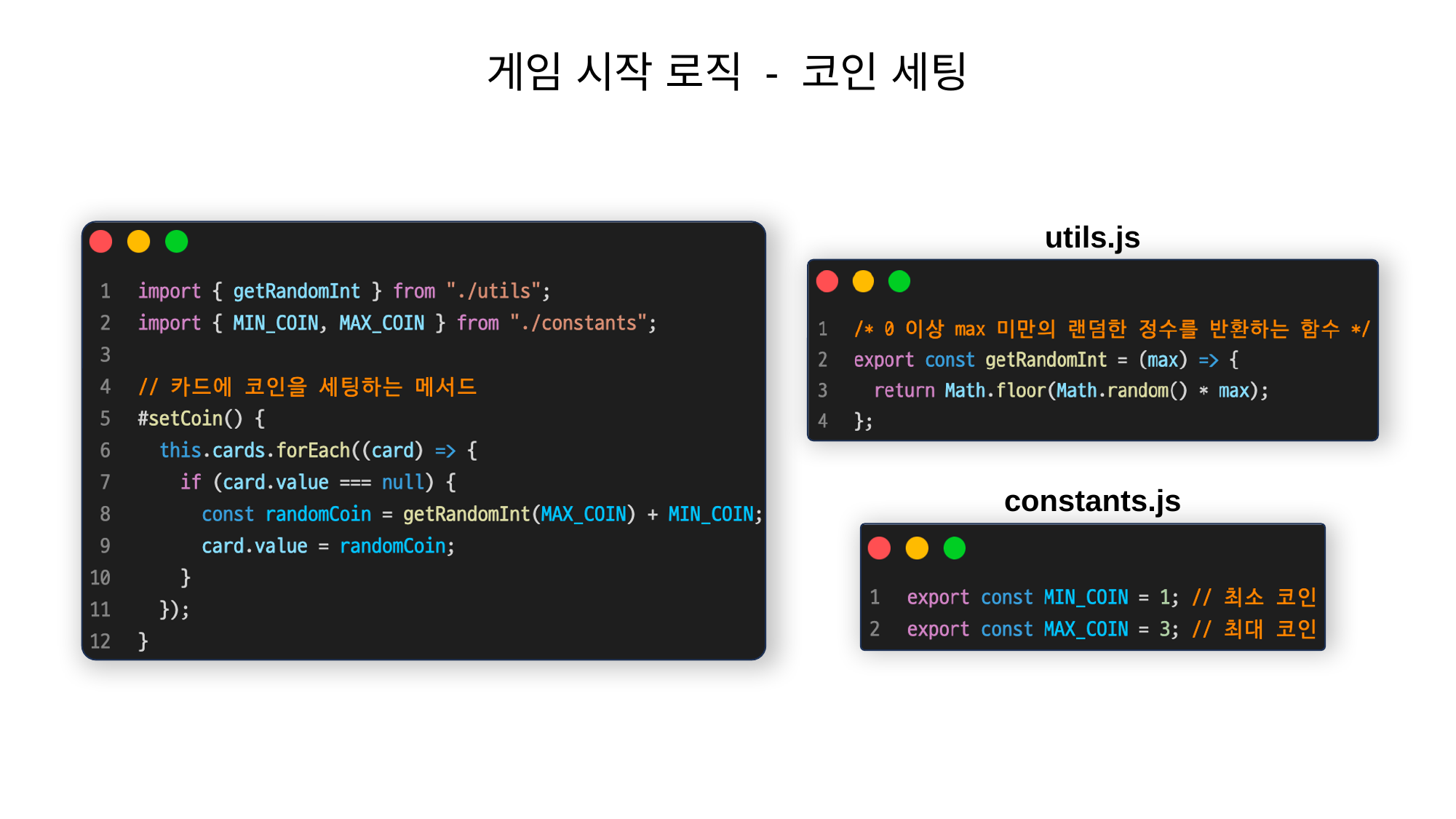

게임 시작 로직 - 코인 세팅
utils.js

constants.js